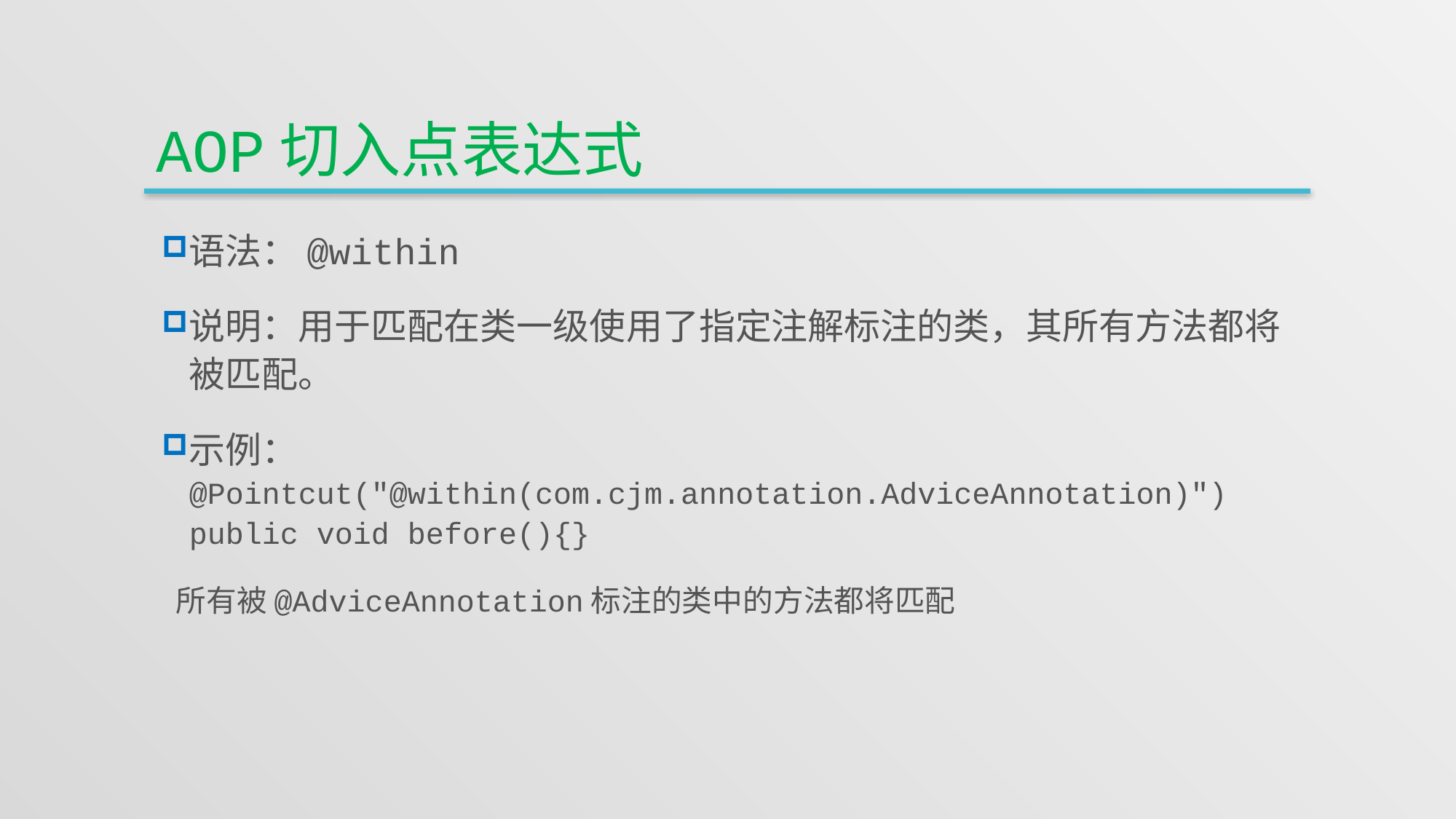

# aop切入点表达式
语法：@within
说明：用于匹配在类一级使用了指定注解标注的类，其所有方法都将被匹配。
示例：
@Pointcut("@within(com.cjm.annotation.AdviceAnnotation)")
public void before(){}
 所有被@AdviceAnnotation标注的类中的方法都将匹配